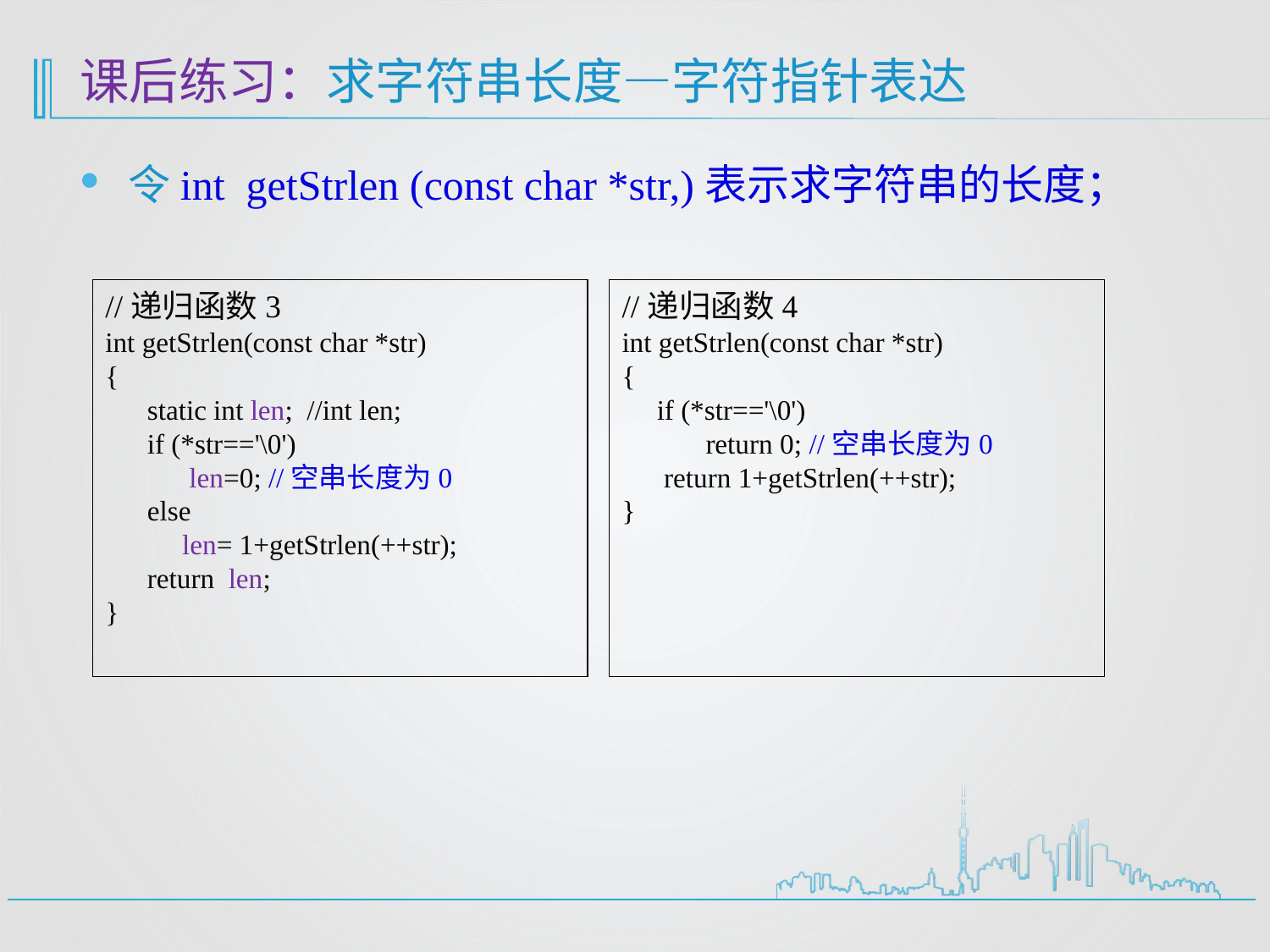

# 课后练习：求字符串长度—字符指针表达
令int  getStrlen (const char *str,)表示求字符串的长度；

//递归函数3
int getStrlen(const char *str)
{
      static int len;  //int len;
      if (*str=='\0')
            len=0; //空串长度为0
      else
           len= 1+getStrlen(++str);
      return  len;
}

//递归函数4
int getStrlen(const char *str)
{
     if (*str=='\0')
            return 0; //空串长度为0
      return 1+getStrlen(++str);
}